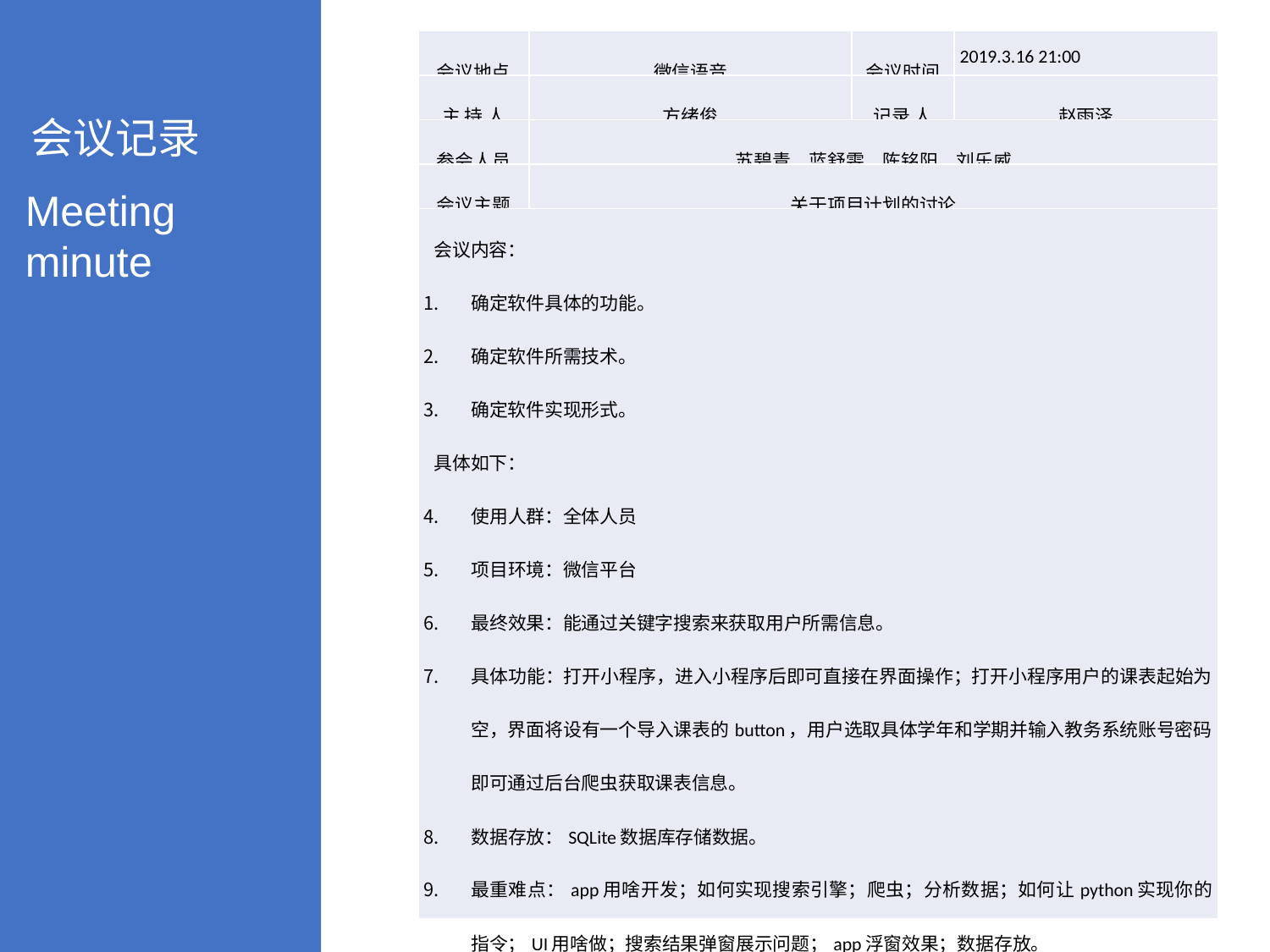

会议记录
Meeting minute
| 会议地点 | 微信语音 | 会议时间 | 2019.3.16 21:00 |
| --- | --- | --- | --- |
| 主 持 人 | 方绪俊 | 记录 人 | 赵雨泽 |
| 参会人员 | 苏碧青、蓝舒雯、陈铭阳、刘乐威 |  |  |
| 会议主题 | 关于项目计划的讨论 |  |  |
| 会议内容： 确定软件具体的功能。 确定软件所需技术。 确定软件实现形式。 具体如下： 使用人群：全体人员 项目环境：微信平台 最终效果：能通过关键字搜索来获取用户所需信息。 具体功能：打开小程序，进入小程序后即可直接在界面操作；打开小程序用户的课表起始为空，界面将设有一个导入课表的button，用户选取具体学年和学期并输入教务系统账号密码即可通过后台爬虫获取课表信息。 数据存放：SQLite数据库存储数据。 最重难点：app用啥开发；如何实现搜索引擎；爬虫；分析数据；如何让python实现你的指令；UI用啥做；搜索结果弹窗展示问题；app浮窗效果；数据存放。 近期安排： 3.17继续开会并分配作业。 |  |  |  |